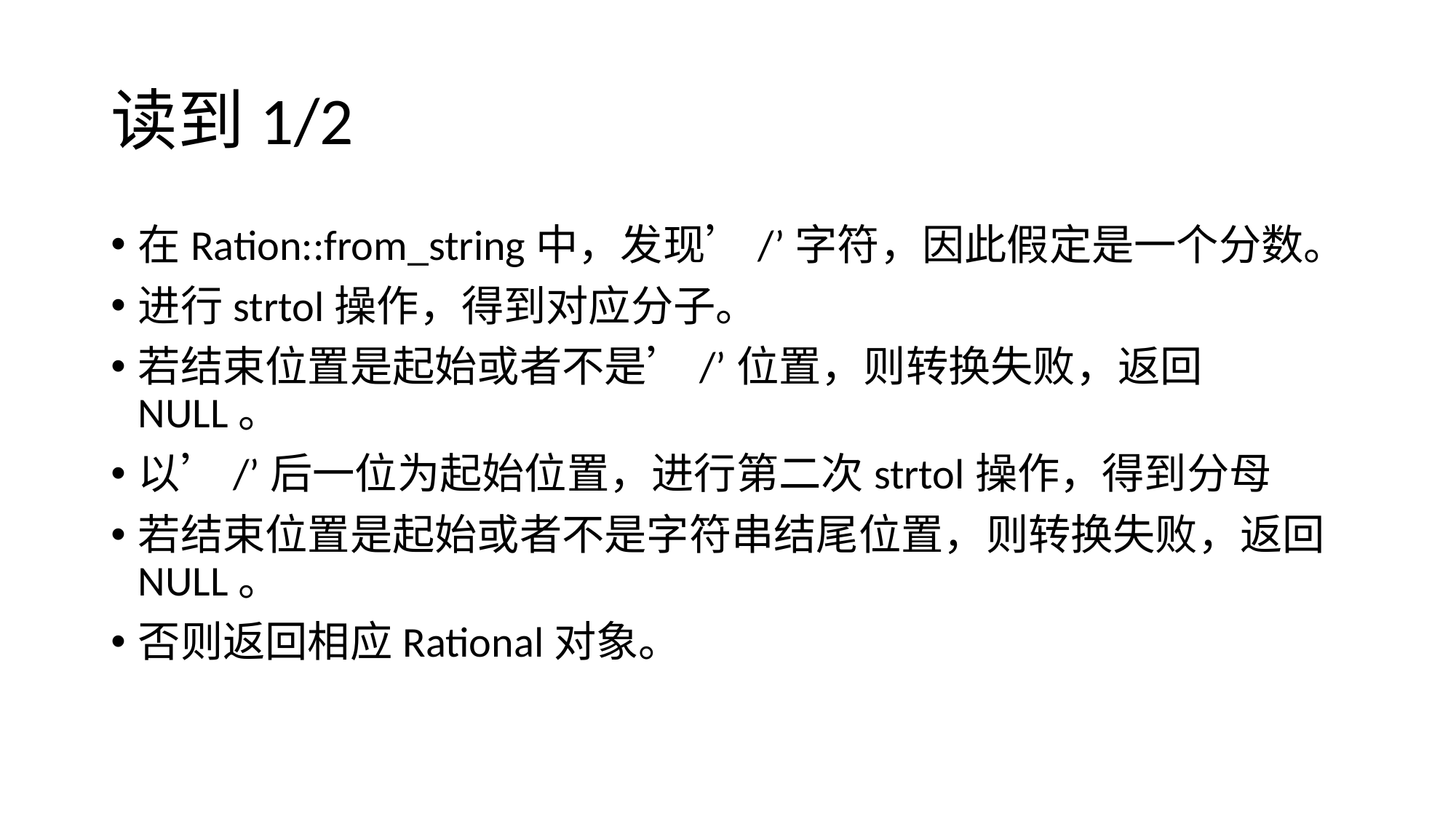

# 读到1/2
在Ration::from_string中，发现’/’字符，因此假定是一个分数。
进行strtol操作，得到对应分子。
若结束位置是起始或者不是’/’位置，则转换失败，返回NULL。
以’/’后一位为起始位置，进行第二次strtol操作，得到分母
若结束位置是起始或者不是字符串结尾位置，则转换失败，返回NULL。
否则返回相应Rational对象。